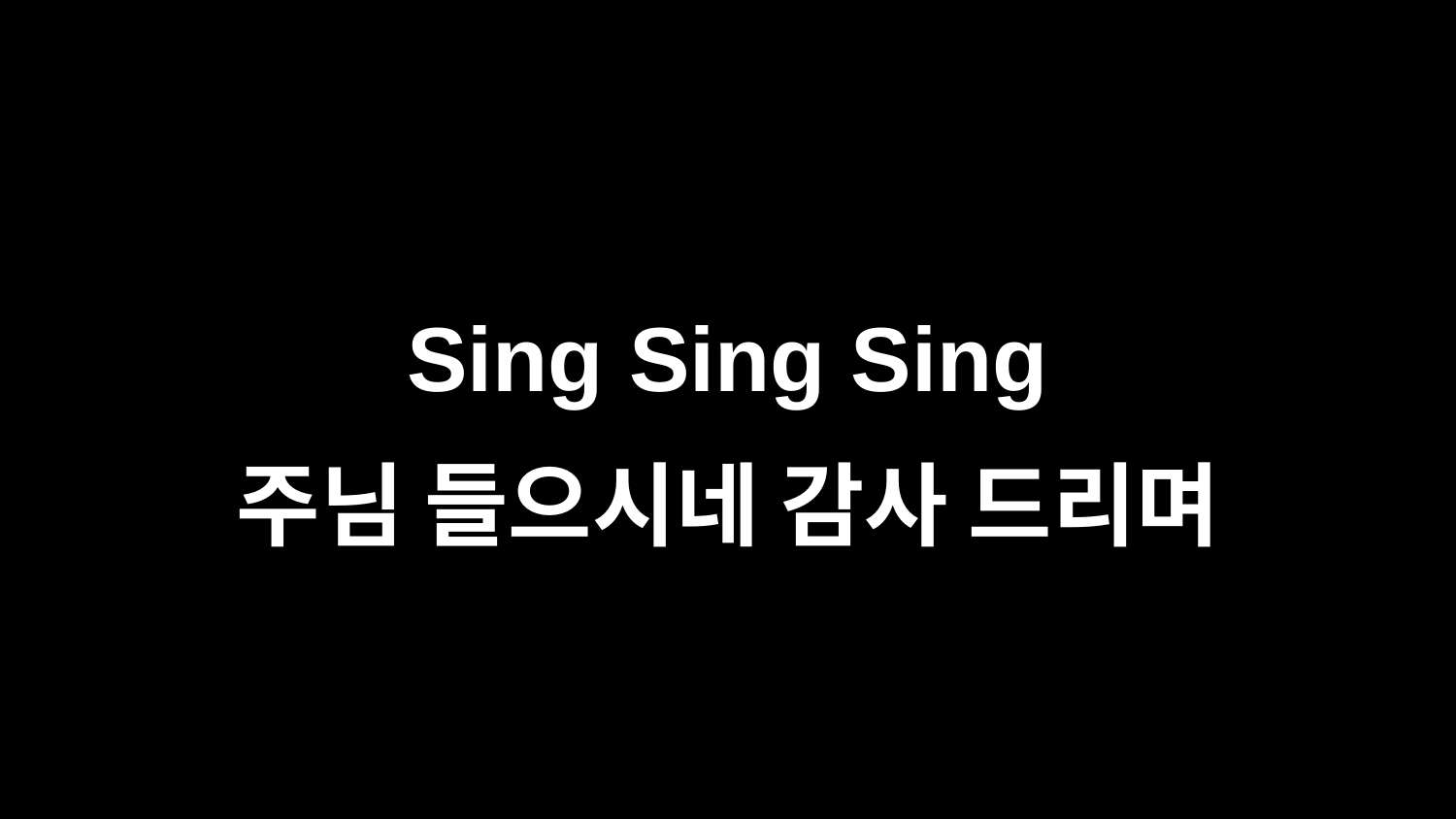

Sing Sing Sing
주님 들으시네 감사 드리며